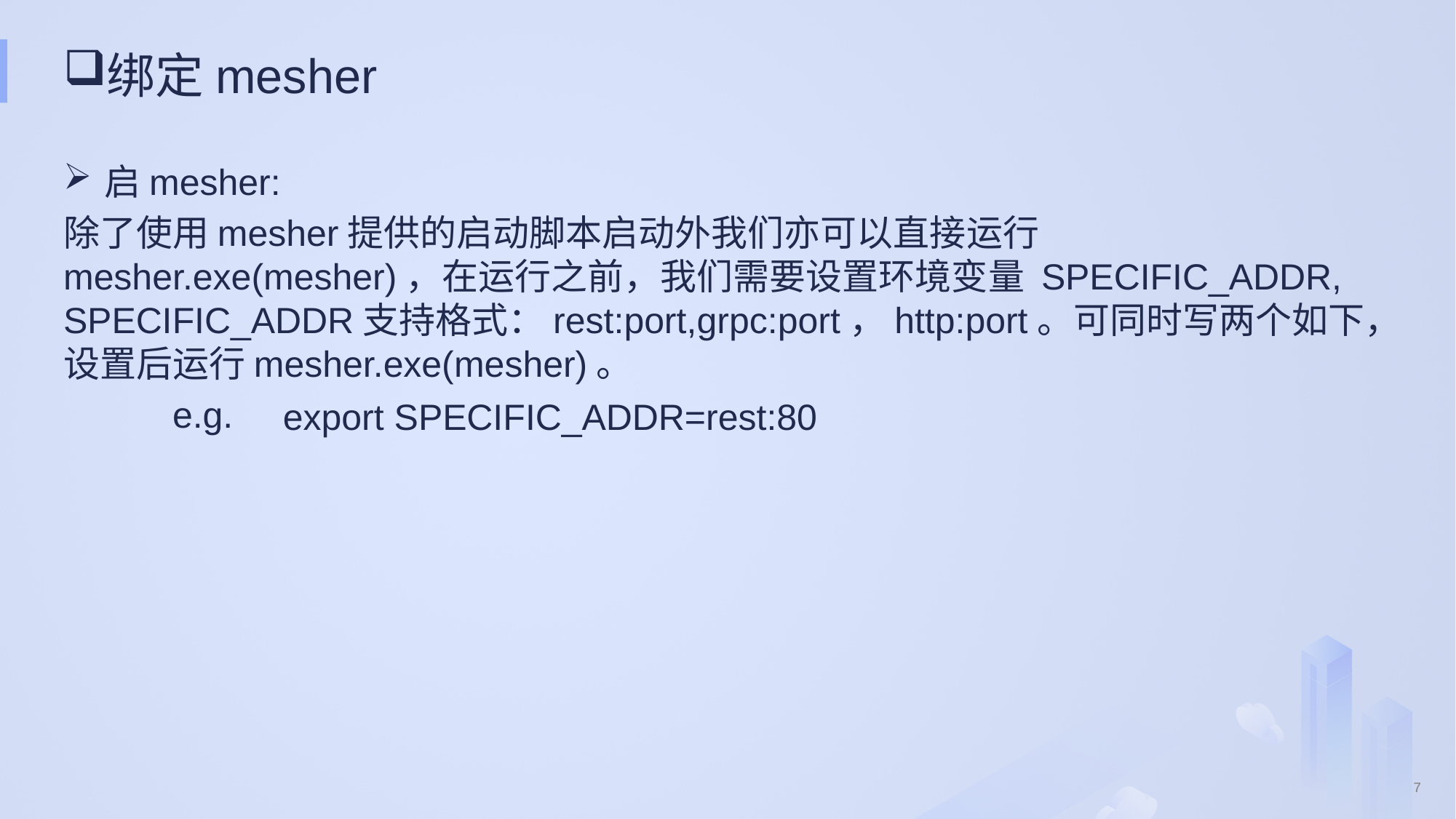

# 绑定mesher
启mesher:
除了使用mesher提供的启动脚本启动外我们亦可以直接运行mesher.exe(mesher)，在运行之前，我们需要设置环境变量 SPECIFIC_ADDR, SPECIFIC_ADDR支持格式：rest:port,grpc:port，http:port。可同时写两个如下，设置后运行mesher.exe(mesher)。
	e.g.
export SPECIFIC_ADDR=rest:80